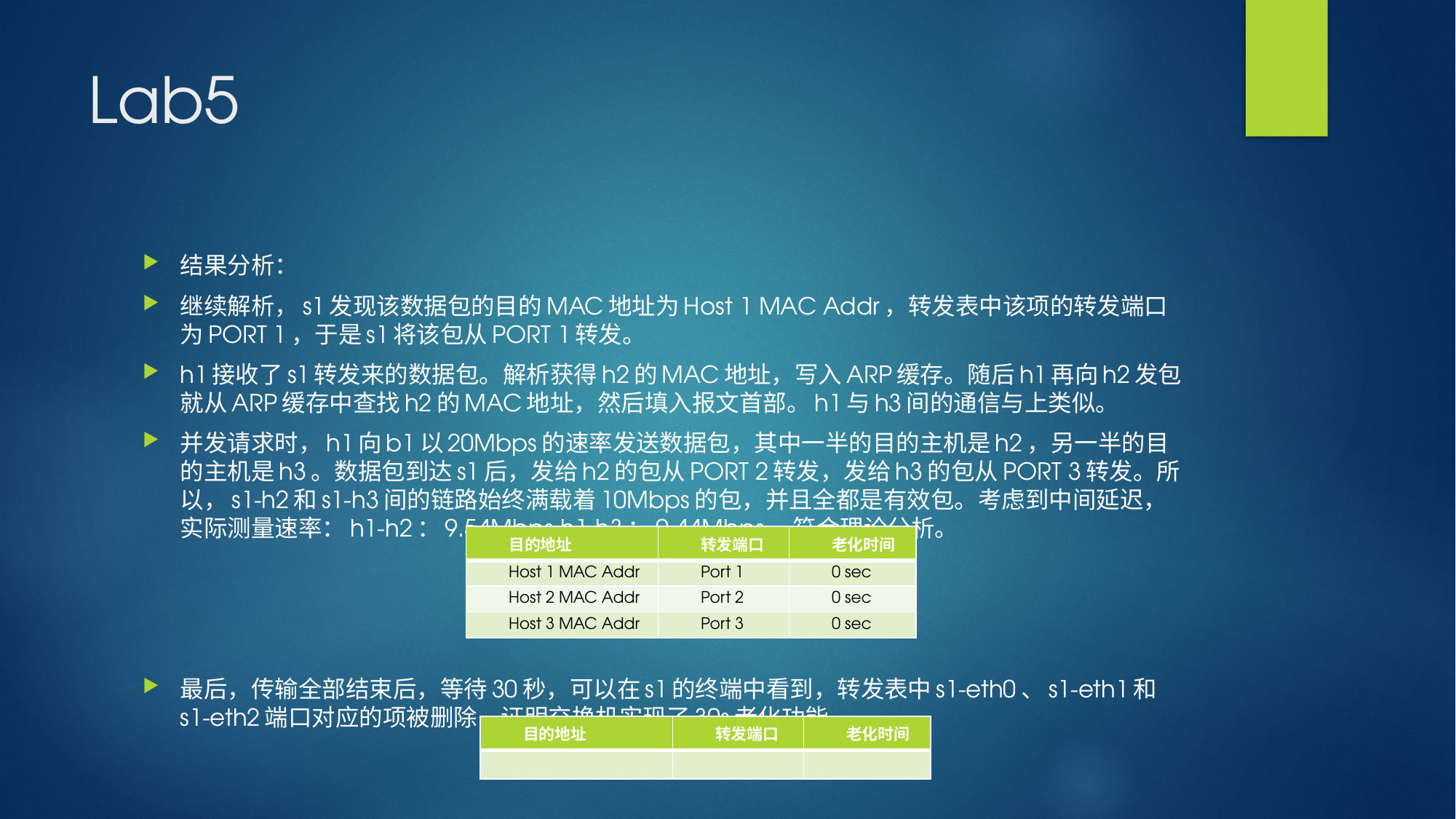

# Lab5
结果分析：
继续解析，s1发现该数据包的目的MAC地址为Host 1 MAC Addr，转发表中该项的转发端口为PORT 1，于是s1将该包从PORT 1转发。
h1接收了s1转发来的数据包。解析获得h2的MAC地址，写入ARP缓存。随后h1再向h2发包就从ARP缓存中查找h2的MAC地址，然后填入报文首部。h1与h3间的通信与上类似。
并发请求时，h1向b1以20Mbps的速率发送数据包，其中一半的目的主机是h2，另一半的目的主机是h3。数据包到达s1后，发给h2的包从PORT 2转发，发给h3的包从PORT 3转发。所以，s1-h2和s1-h3间的链路始终满载着10Mbps的包，并且全都是有效包。考虑到中间延迟，实际测量速率：h1-h2：9.54Mbps h1-h3：9.44Mbps，符合理论分析。

最后，传输全部结束后，等待30秒，可以在s1的终端中看到，转发表中s1-eth0、s1-eth1和s1-eth2端口对应的项被删除，证明交换机实现了30s老化功能。

| 目的地址 | 转发端口 | 老化时间 |
| --- | --- | --- |
| Host 1 MAC Addr | Port 1 | 0 sec |
| Host 2 MAC Addr | Port 2 | 0 sec |
| Host 3 MAC Addr | Port 3 | 0 sec |
| 目的地址 | 转发端口 | 老化时间 |
| --- | --- | --- |
|  |  |  |